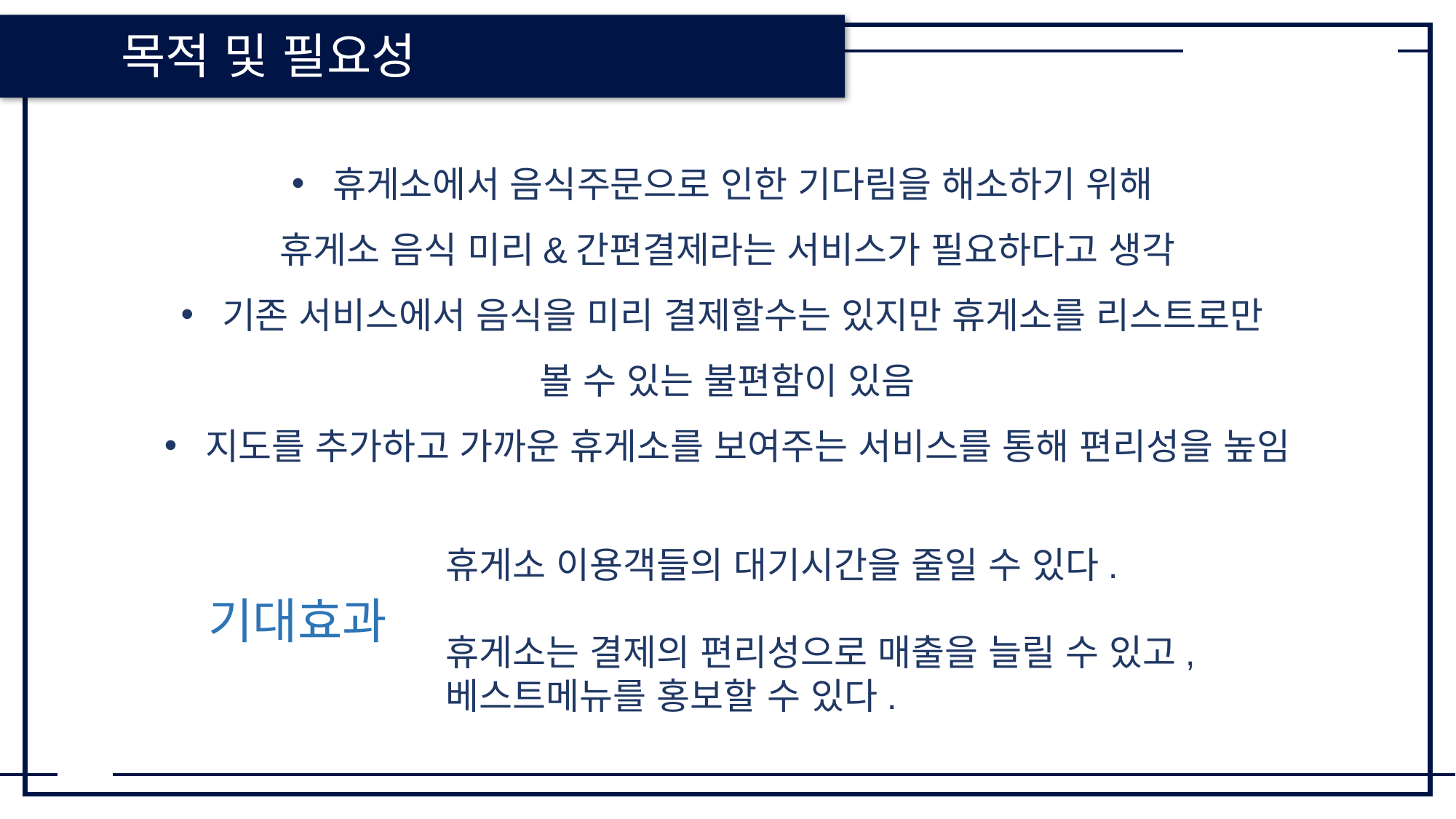

목적 및 필요성

휴게소에서 음식주문으로 인한 기다림을 해소하기 위해
휴게소 음식 미리&간편결제라는 서비스가 필요하다고 생각
기존 서비스에서 음식을 미리 결제할수는 있지만 휴게소를 리스트로만
볼 수 있는 불편함이 있음
지도를 추가하고 가까운 휴게소를 보여주는 서비스를 통해 편리성을 높임
휴게소 이용객들의 대기시간을 줄일 수 있다.

휴게소는 결제의 편리성으로 매출을 늘릴 수 있고, 베스트메뉴를 홍보할 수 있다.
기대효과